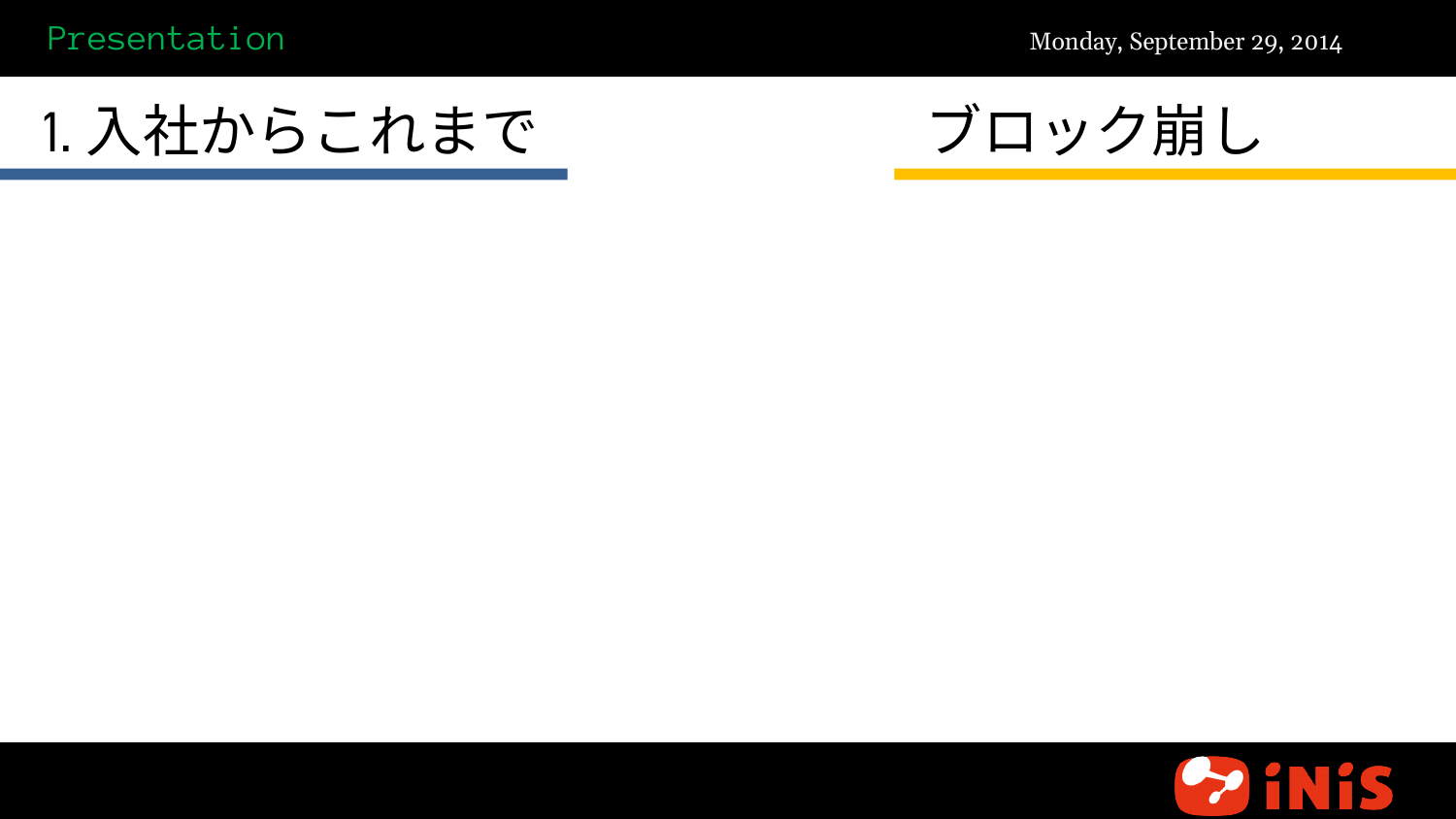

Monday, September 29, 2014
# 1.入社からこれまで
ブロック崩し